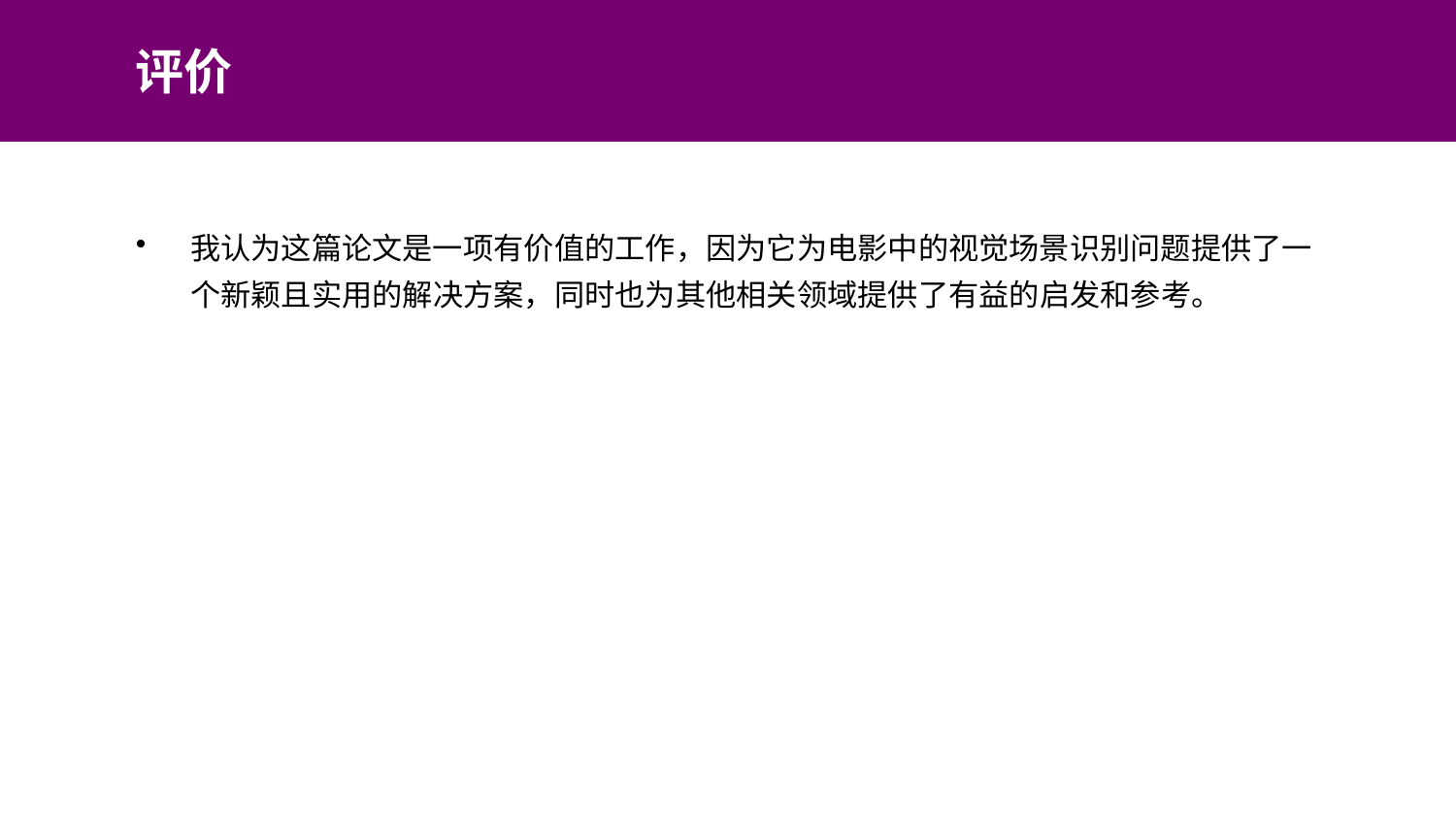

评价
我认为这篇论文是一项有价值的工作，因为它为电影中的视觉场景识别问题提供了一个新颖且实用的解决方案，同时也为其他相关领域提供了有益的启发和参考。